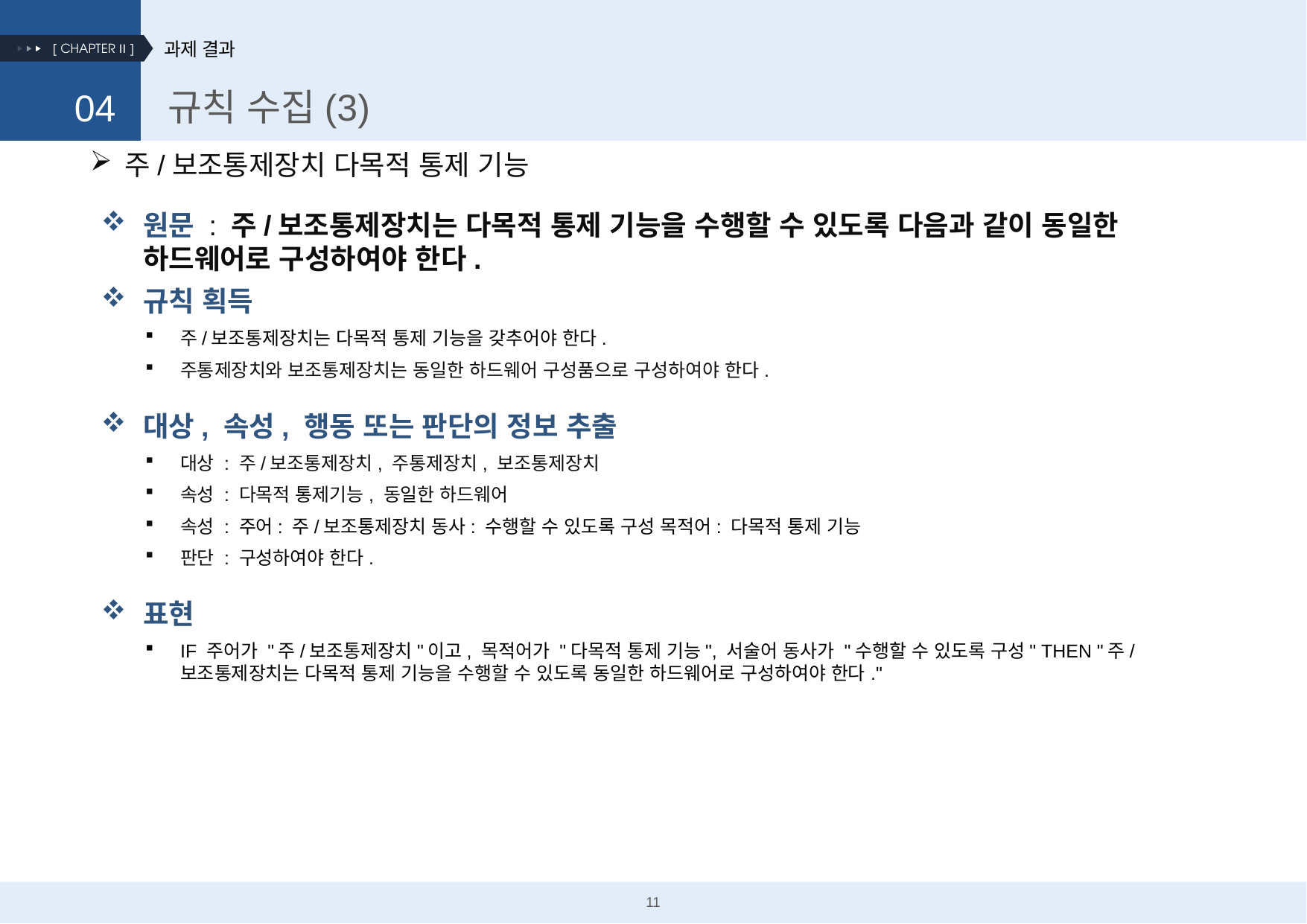

규칙 수집(3)
04
주/보조통제장치 다목적 통제 기능
원문 : 주/보조통제장치는 다목적 통제 기능을 수행할 수 있도록 다음과 같이 동일한 하드웨어로 구성하여야 한다.
규칙 획득
주/보조통제장치는 다목적 통제 기능을 갖추어야 한다.
주통제장치와 보조통제장치는 동일한 하드웨어 구성품으로 구성하여야 한다.
대상, 속성, 행동 또는 판단의 정보 추출
대상 : 주/보조통제장치, 주통제장치, 보조통제장치
속성 : 다목적 통제기능, 동일한 하드웨어
속성 : 주어: 주/보조통제장치 동사: 수행할 수 있도록 구성 목적어: 다목적 통제 기능
판단 : 구성하여야 한다.
표현
IF 주어가 "주/보조통제장치"이고, 목적어가 "다목적 통제 기능", 서술어 동사가 "수행할 수 있도록 구성" THEN "주/보조통제장치는 다목적 통제 기능을 수행할 수 있도록 동일한 하드웨어로 구성하여야 한다."